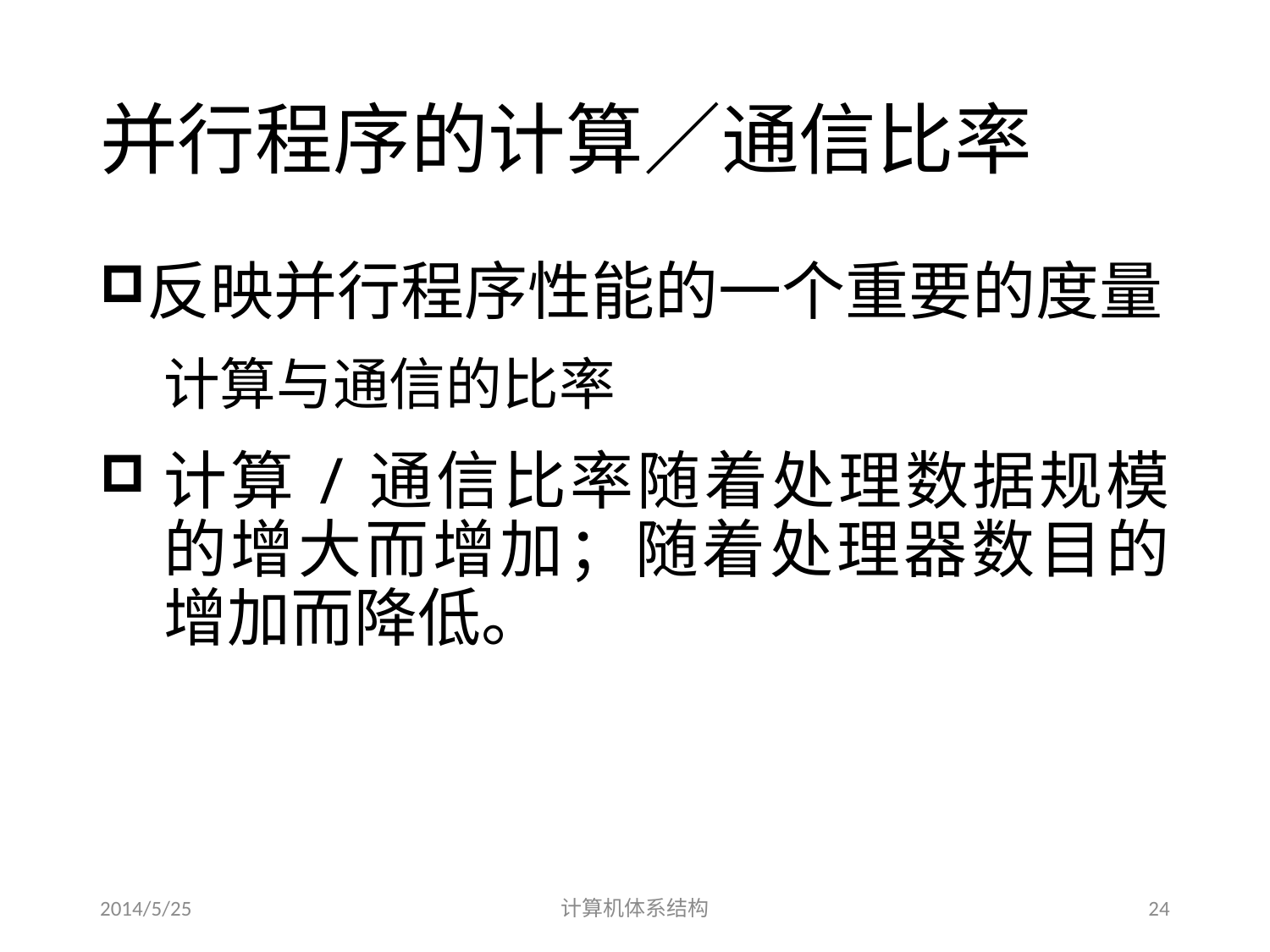

# 并行程序的计算／通信比率
反映并行程序性能的一个重要的度量
计算与通信的比率
计算/通信比率随着处理数据规模的增大而增加；随着处理器数目的增加而降低。
2014/5/25
计算机体系结构
24